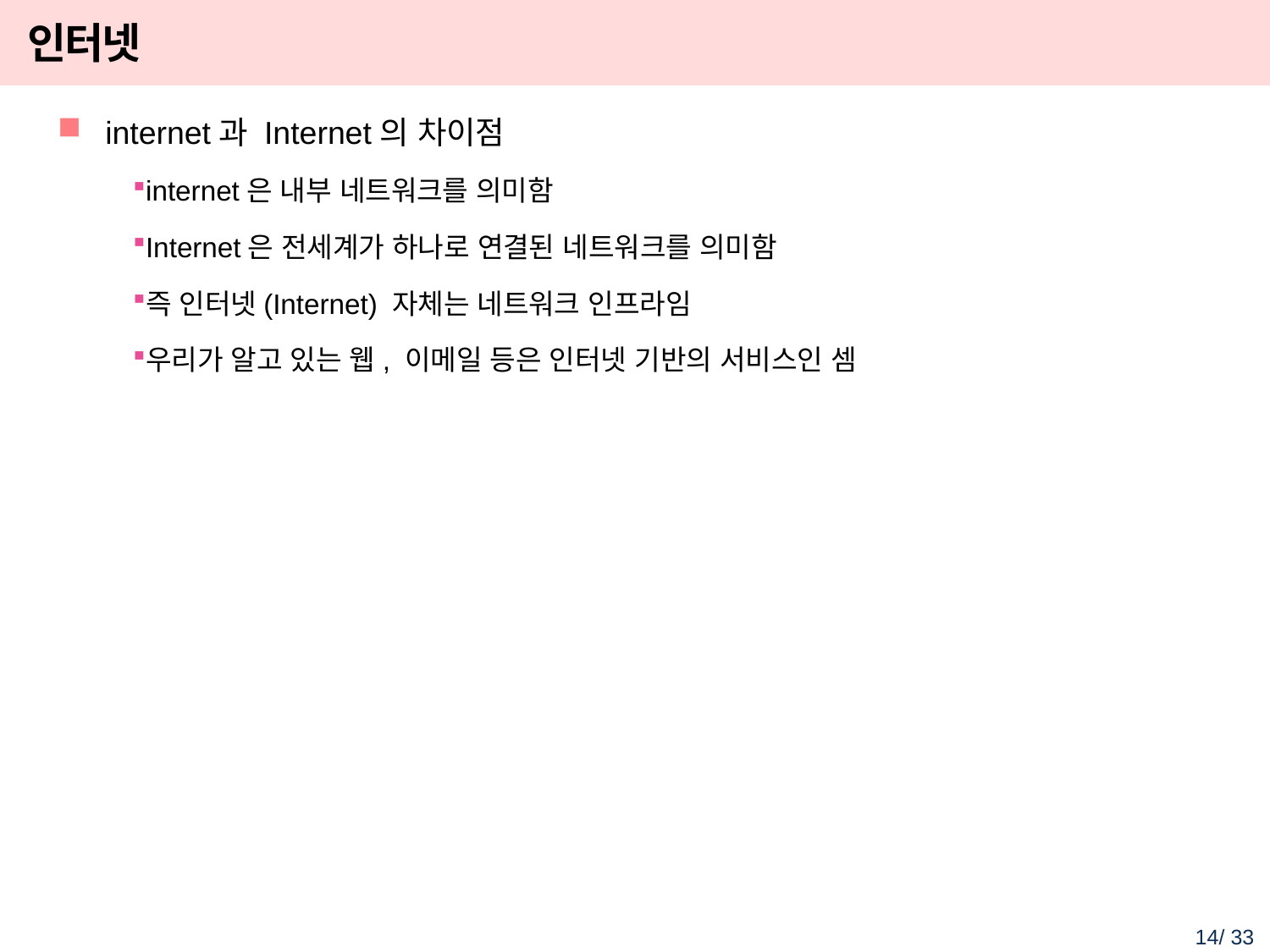

# 인터넷
internet과 Internet의 차이점
internet은 내부 네트워크를 의미함
Internet은 전세계가 하나로 연결된 네트워크를 의미함
즉 인터넷(Internet) 자체는 네트워크 인프라임
우리가 알고 있는 웹, 이메일 등은 인터넷 기반의 서비스인 셈